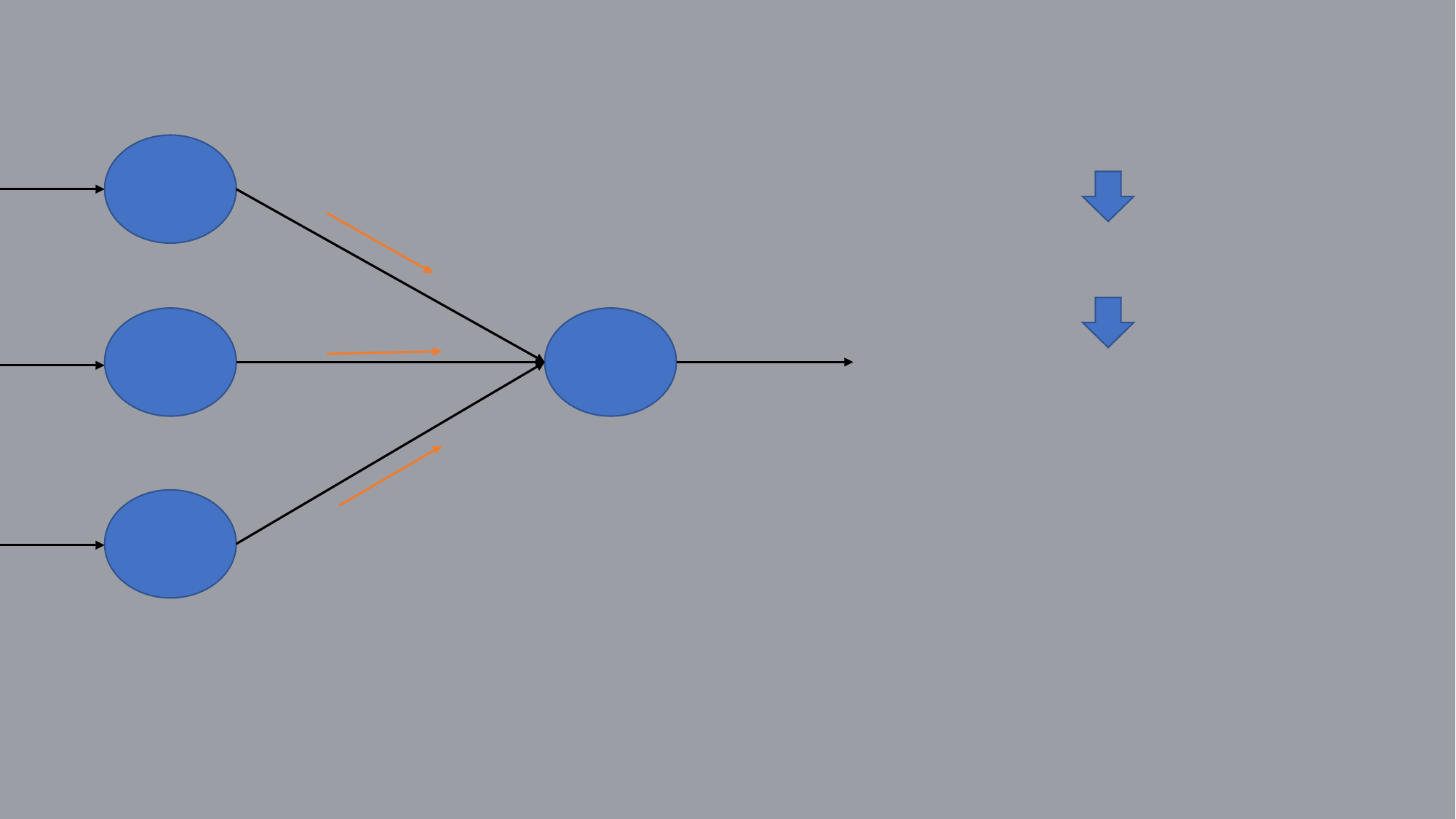

단순 퍼셉트론 = 뉴런의 형태를 다음과 같이 나타낸 신경망 모델
Y=
1 (w1x1+w2x2+∙∙∙+wnxn ≥∂)
0 (w1x1+w2x2+∙∙∙+wnxn <∂)

X1

W1
y = f(w1x1+w2x2+ ∙∙∙+wnxn- ∂

Wk
y

Xk
y = f(wTx+b) ※ b= - ∂
단순 퍼셉트론 오차정정학습법 식
△w = (t-y)x
△b = t-y
w^(k+1) = w^(k)+ △w
b^(k+1) = b^(k) + △b
Wn

Xn